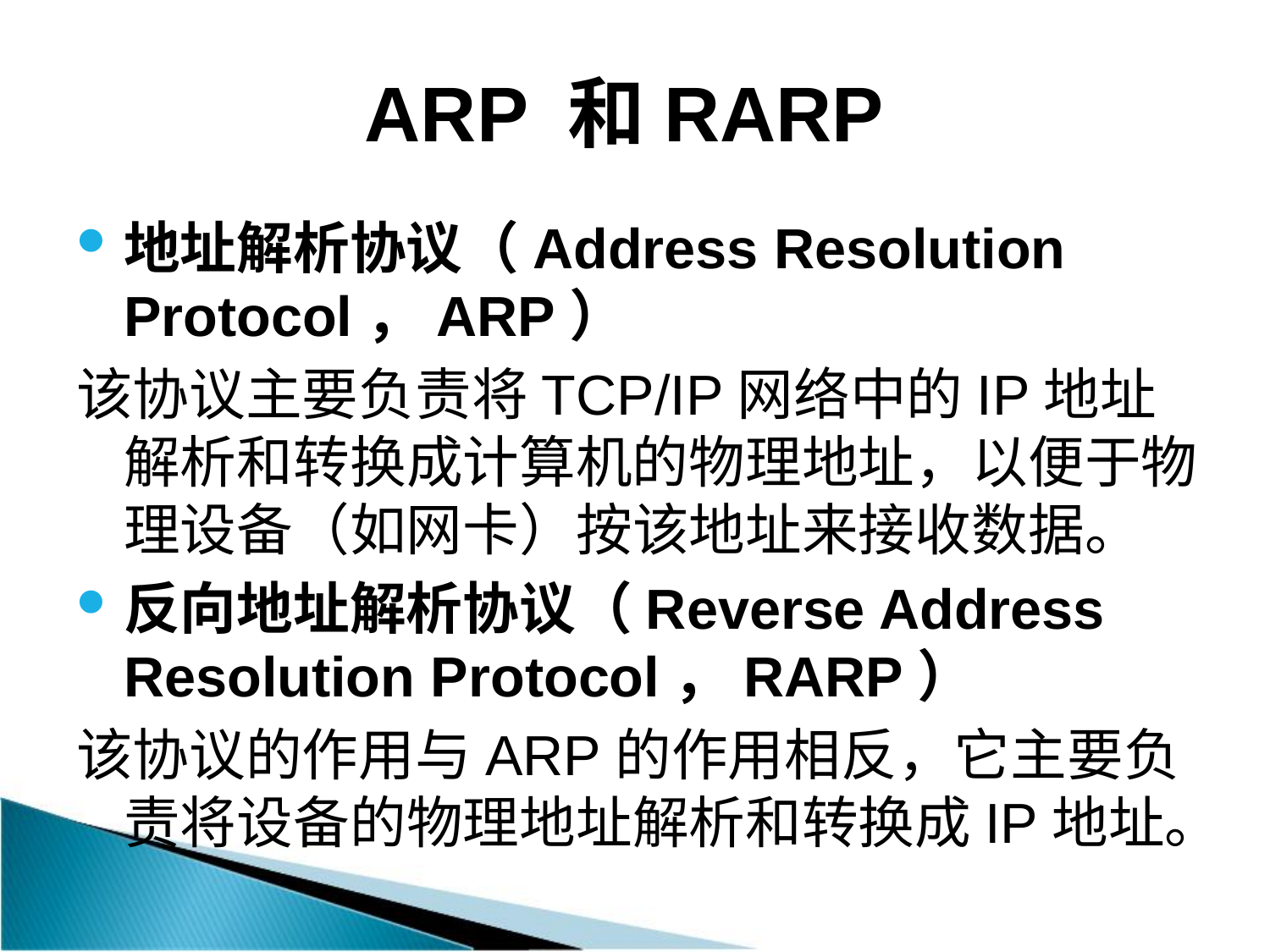

# ARP 和RARP
地址解析协议（Address Resolution Protocol，ARP）
该协议主要负责将TCP/IP网络中的IP地址解析和转换成计算机的物理地址，以便于物理设备（如网卡）按该地址来接收数据。
反向地址解析协议（Reverse Address Resolution Protocol，RARP）
该协议的作用与ARP的作用相反，它主要负责将设备的物理地址解析和转换成IP地址。